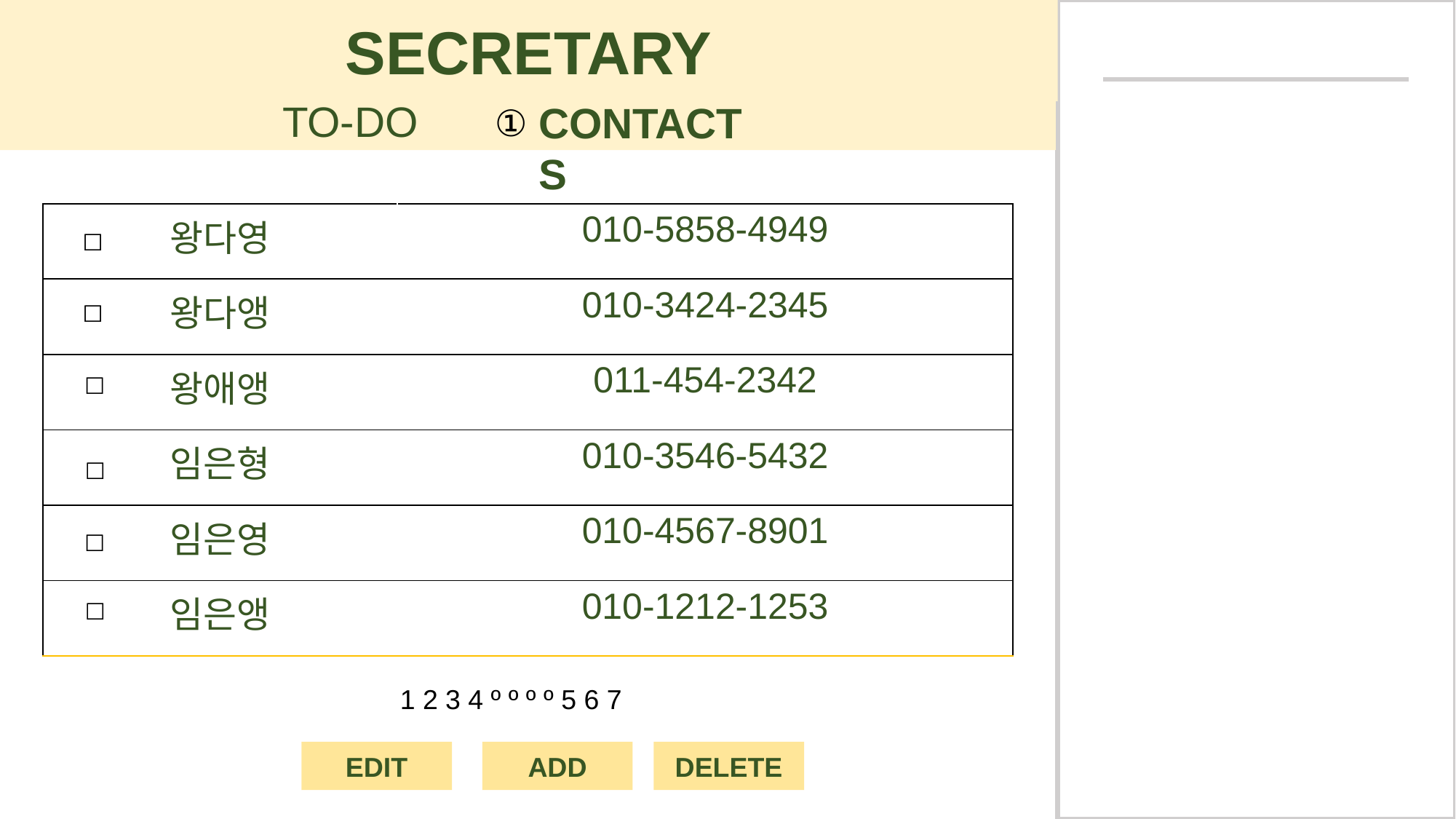

TO-DO
CONTACTS
①
| 왕다영 | 010-5858-4949 |
| --- | --- |
| 왕다앵 | 010-3424-2345 |
| 왕애앵 | 011-454-2342 |
| 임은형 | 010-3546-5432 |
| 임은영 | 010-4567-8901 |
| 임은앵 | 010-1212-1253 |
□
□
□
□
□
□
□
□
□
□
□
□
1 2 3 4 º º º º 5 6 7
EDIT
ADD
DELETE